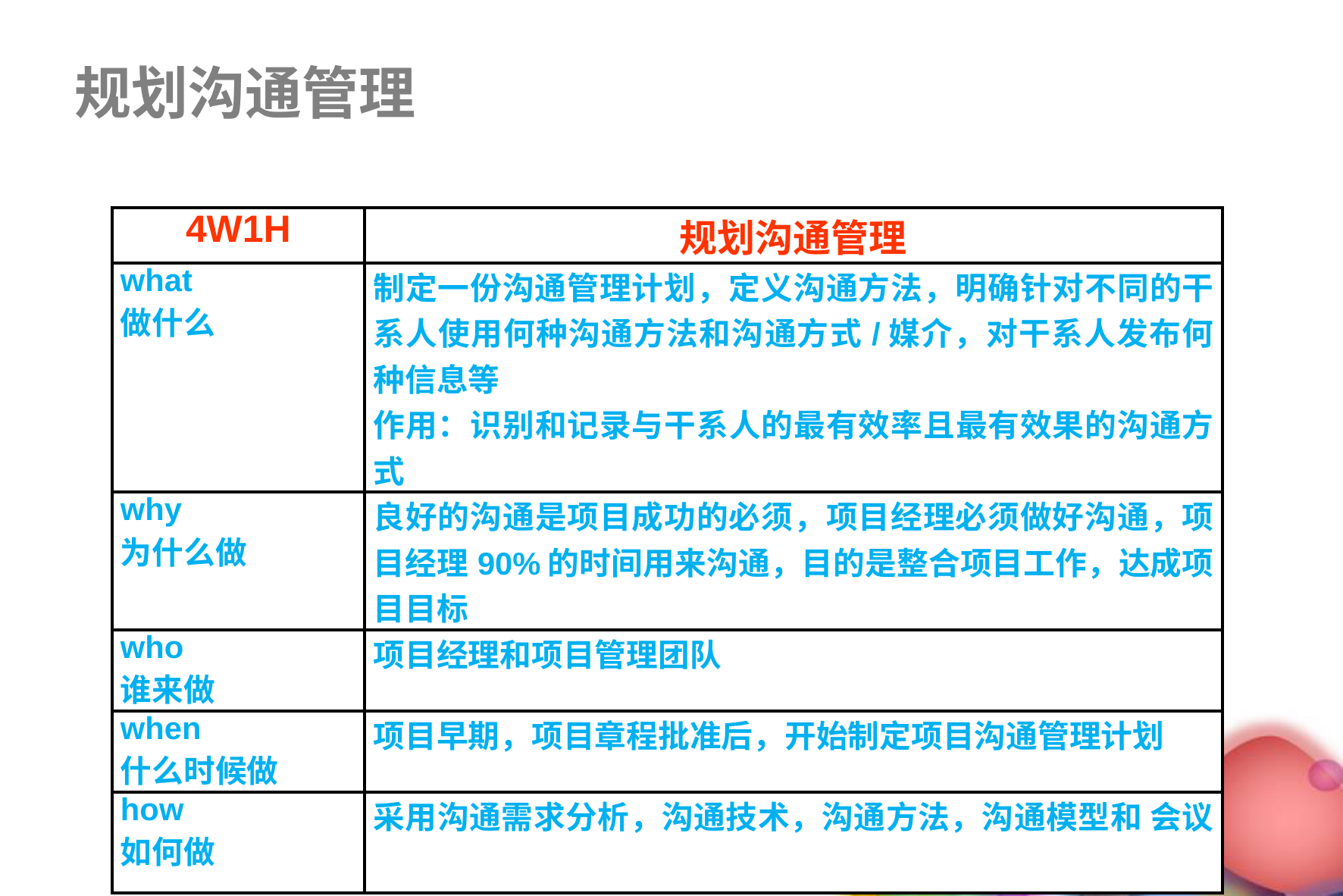

规划沟通管理
| 4W1H | 规划沟通管理 |
| --- | --- |
| what 做什么 | 制定一份沟通管理计划，定义沟通方法，明确针对不同的干系人使用何种沟通方法和沟通方式/媒介，对干系人发布何种信息等 作用：识别和记录与干系人的最有效率且最有效果的沟通方式 |
| why 为什么做 | 良好的沟通是项目成功的必须，项目经理必须做好沟通，项目经理90%的时间用来沟通，目的是整合项目工作，达成项目目标 |
| who 谁来做 | 项目经理和项目管理团队 |
| when 什么时候做 | 项目早期，项目章程批准后，开始制定项目沟通管理计划 |
| how 如何做 | 采用沟通需求分析，沟通技术，沟通方法，沟通模型和 会议 |